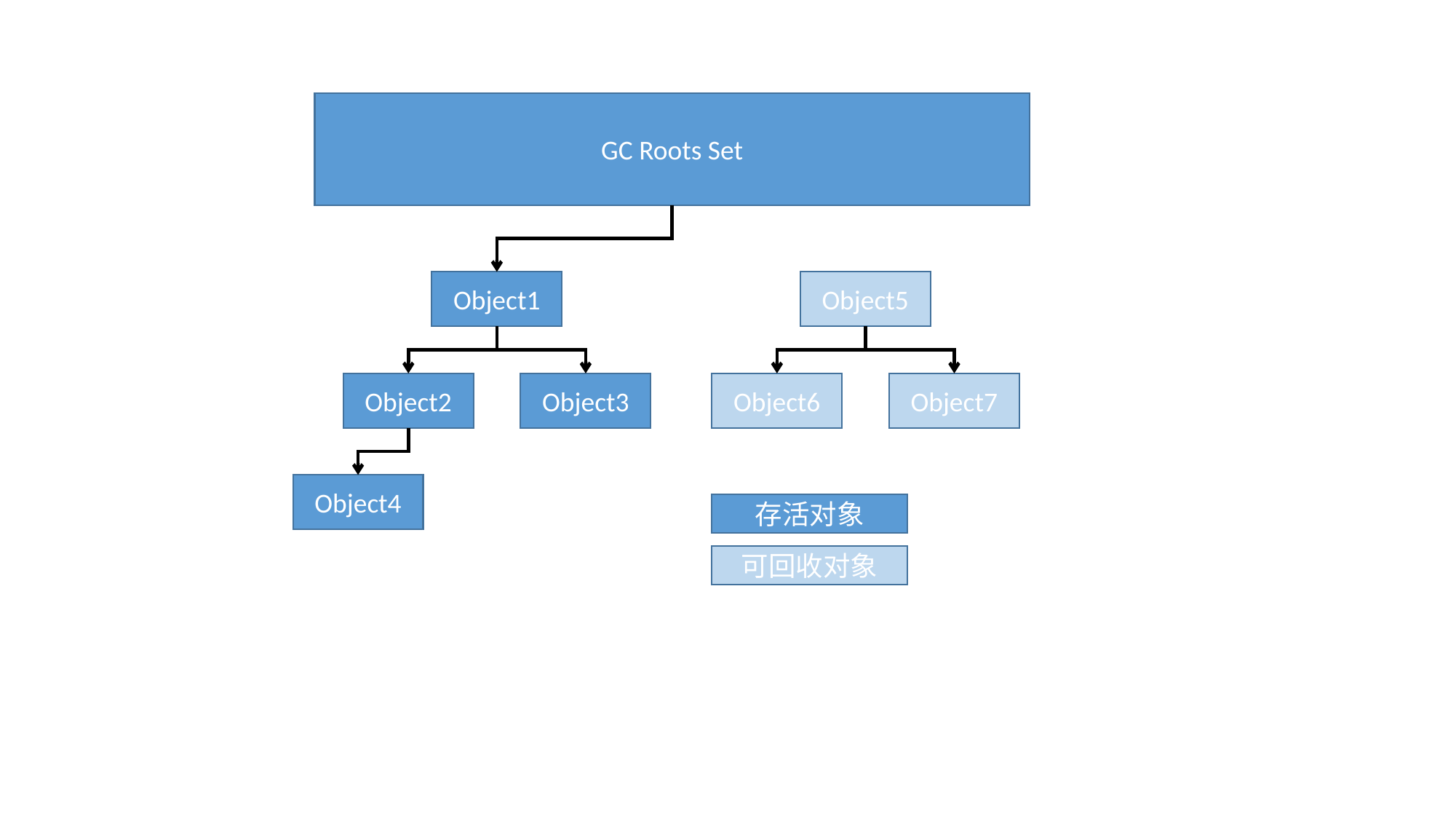

GC Roots Set
Object1
Object5
Object2
Object3
Object6
Object7
Object4
存活对象
可回收对象